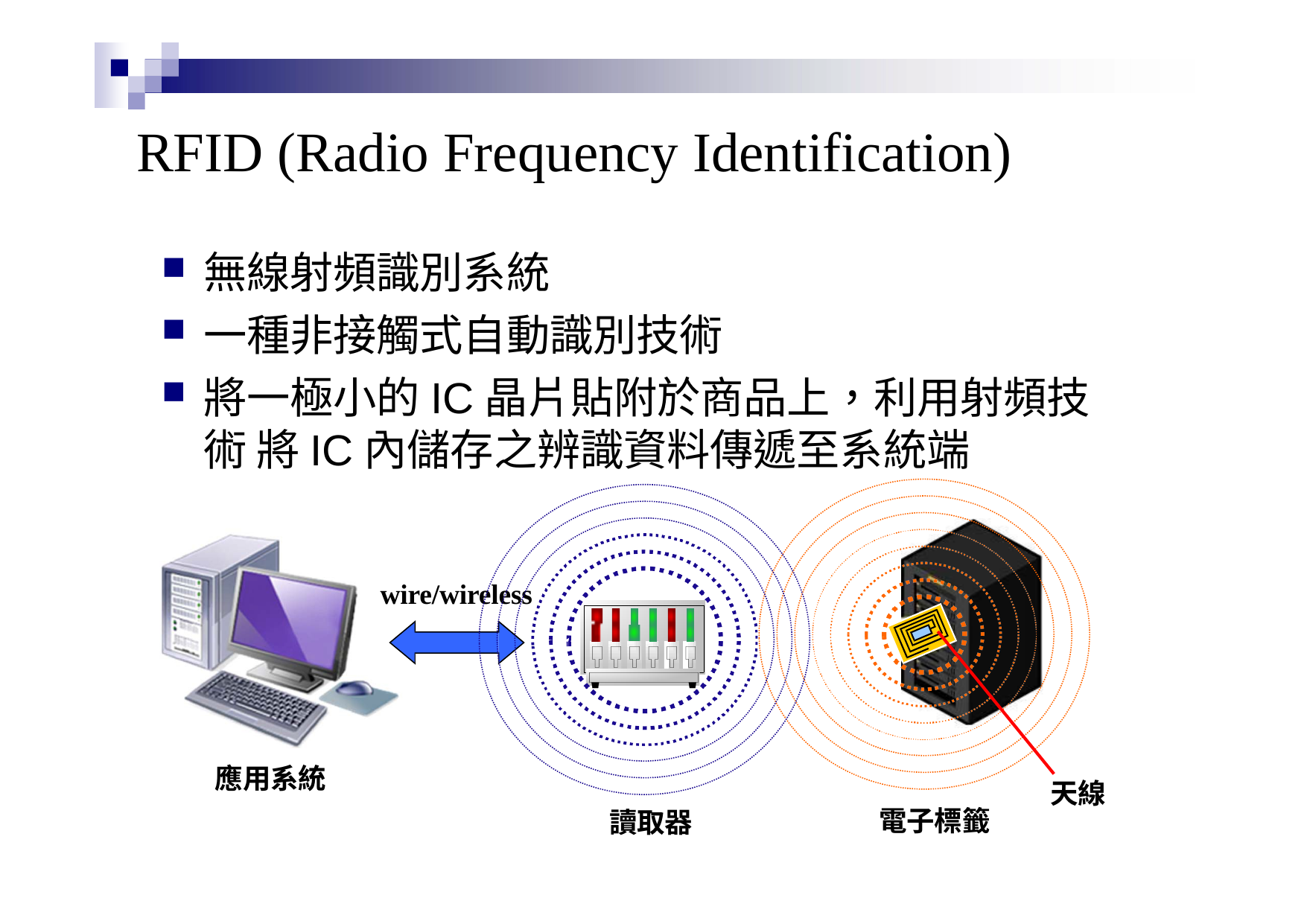

# RFID (Radio Frequency Identification)
無線射頻識別系統
一種非接觸式自動識別技術
將一極小的IC晶片貼附於商品上，利用射頻技術 將IC內儲存之辨識資料傳遞至系統端

wire/wireless

應用系統
天線
電子標籤
讀取器